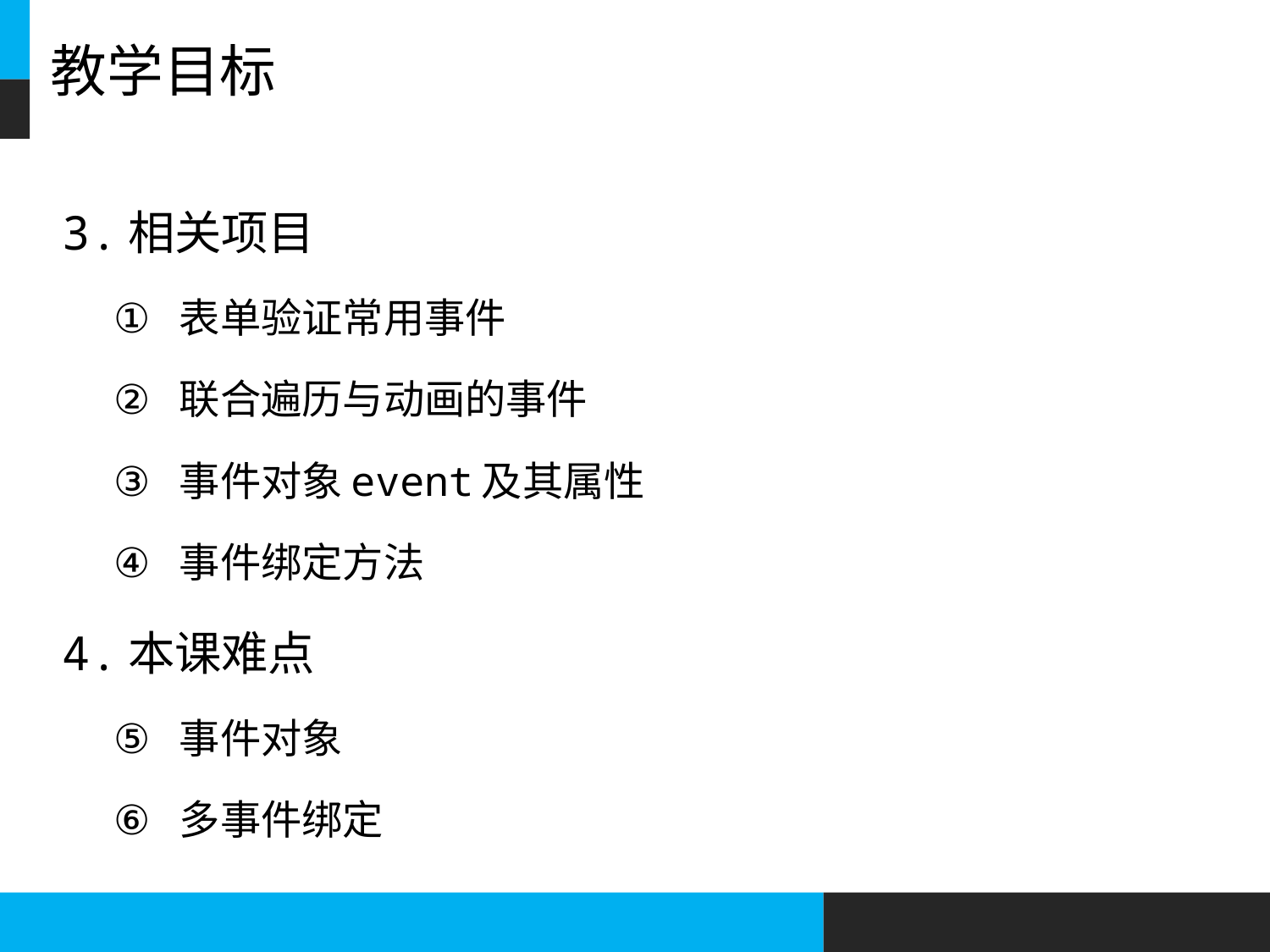

# 教学目标
3.相关项目
表单验证常用事件
联合遍历与动画的事件
事件对象event及其属性
事件绑定方法
4.本课难点
事件对象
多事件绑定